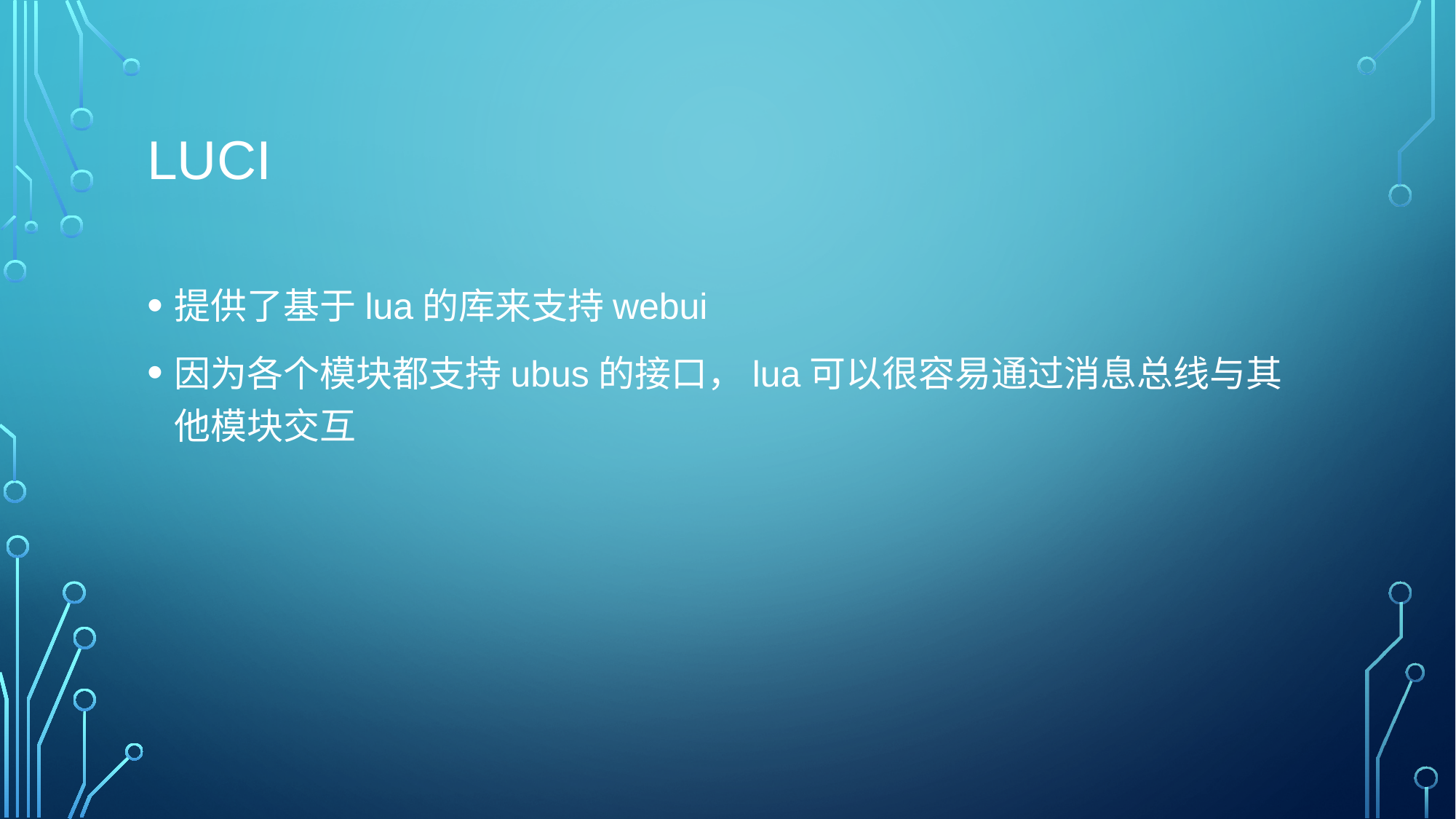

# Luci
提供了基于lua的库来支持webui
因为各个模块都支持ubus的接口，lua可以很容易通过消息总线与其他模块交互